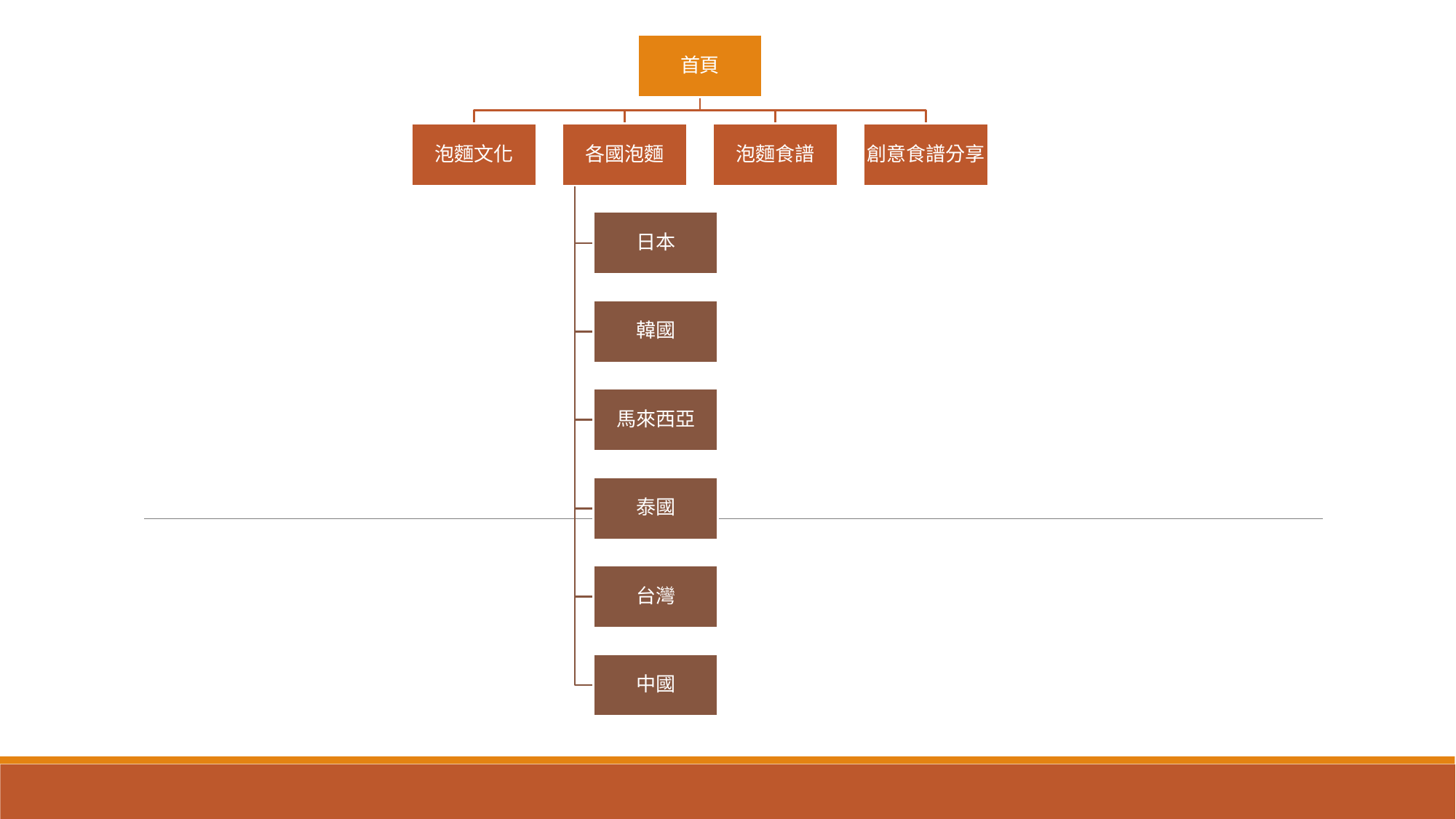

首頁
泡麵文化
各國泡麵
日本
韓國
馬來西亞
泰國
台灣
中國
泡麵食譜
創意食譜分享